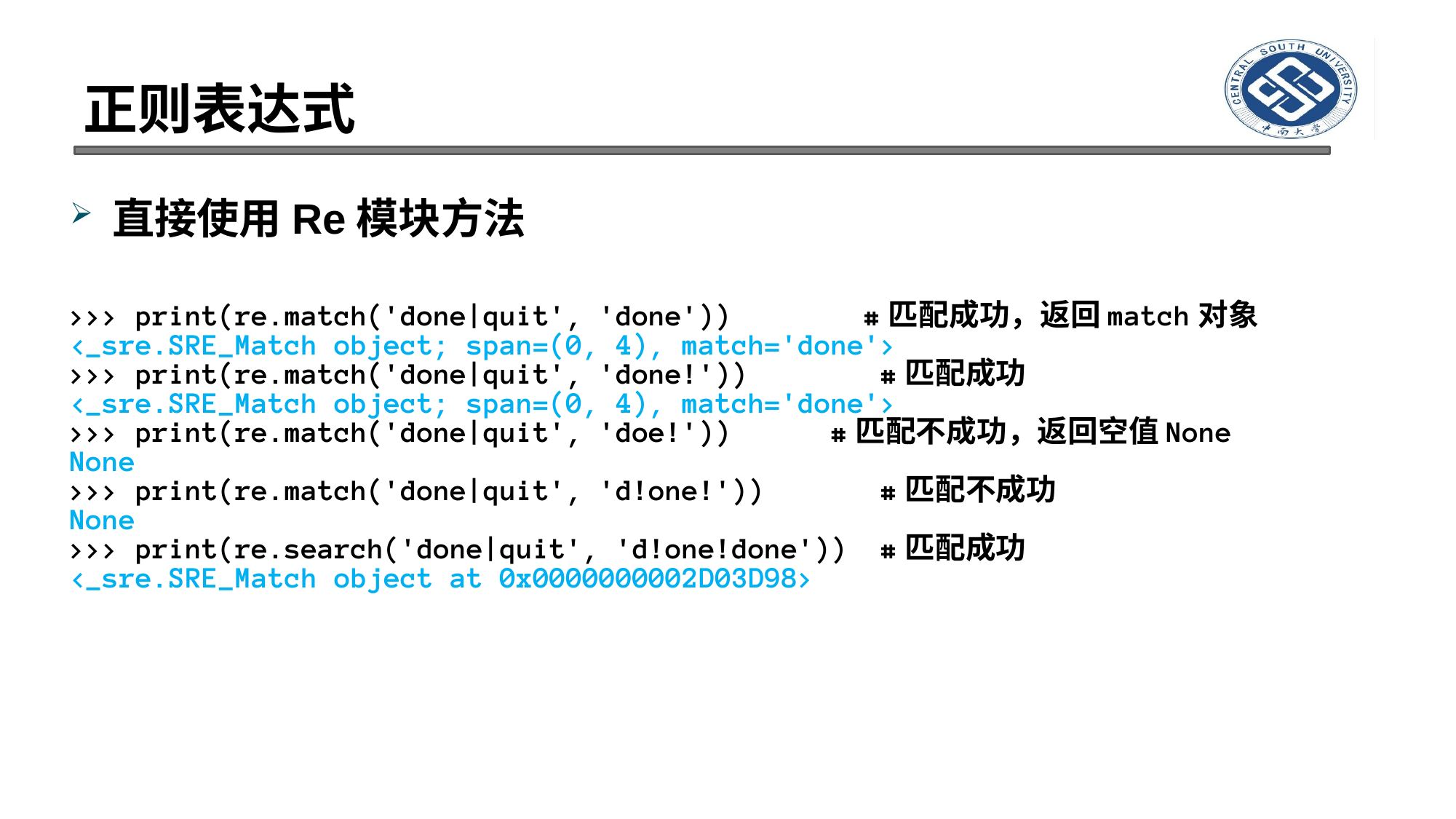

# 正则表达式
直接使用Re模块方法

>>> print(re.match('done|quit', 'done'))        #匹配成功，返回match对象
<_sre.SRE_Match object; span=(0, 4), match='done'>
>>> print(re.match('done|quit', 'done!'))        #匹配成功
<_sre.SRE_Match object; span=(0, 4), match='done'>
>>> print(re.match('done|quit', 'doe!'))      #匹配不成功，返回空值None
None
>>> print(re.match('done|quit', 'd!one!'))       #匹配不成功
None
>>> print(re.search('done|quit', 'd!one!done'))  #匹配成功
<_sre.SRE_Match object at 0x0000000002D03D98>
52